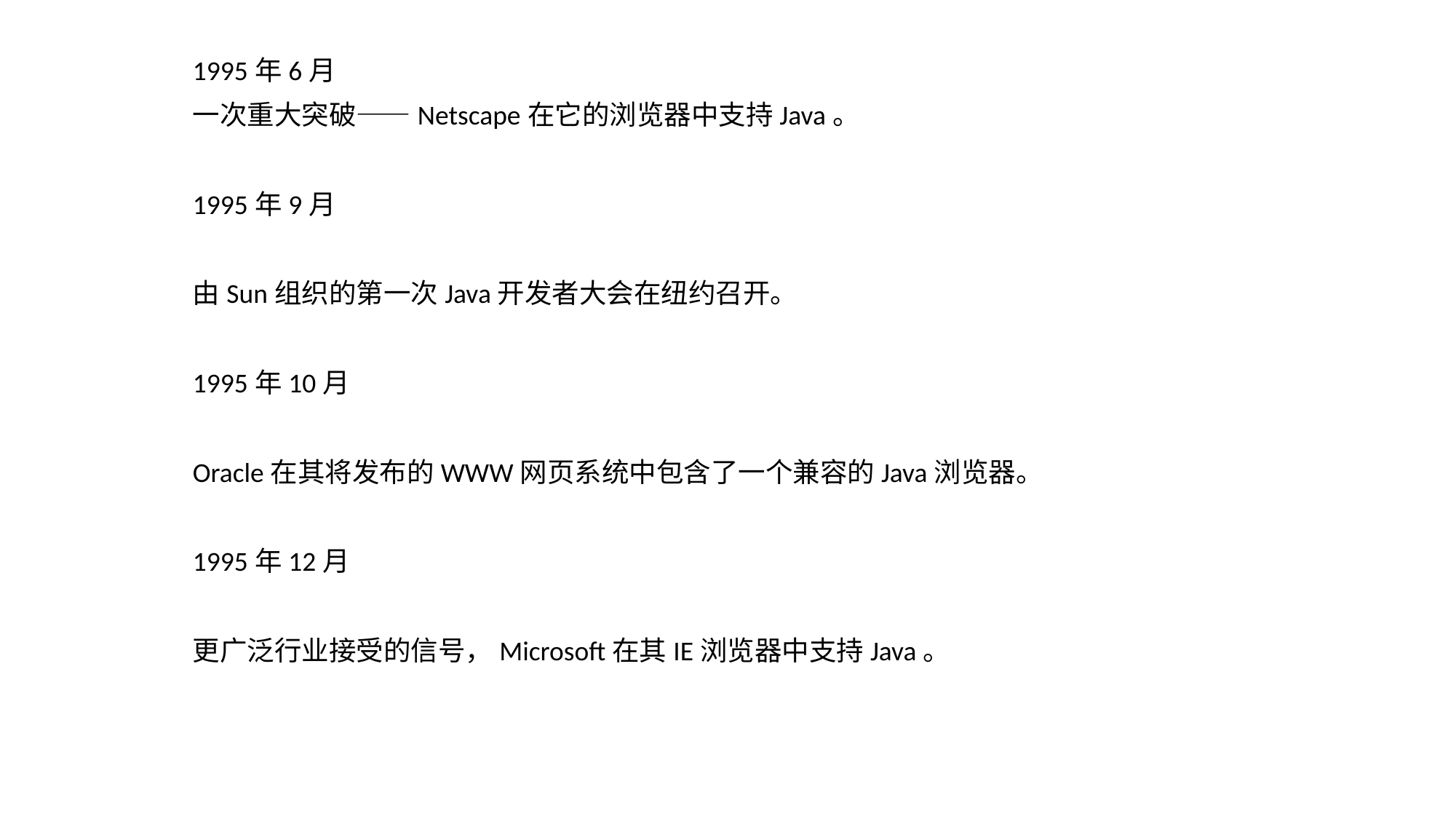

1995年6月
一次重大突破——Netscape在它的浏览器中支持Java。

1995年9月

由Sun组织的第一次Java开发者大会在纽约召开。

1995年10月

Oracle在其将发布的WWW网页系统中包含了一个兼容的Java浏览器。

1995年12月

更广泛行业接受的信号，Microsoft在其IE浏览器中支持Java。